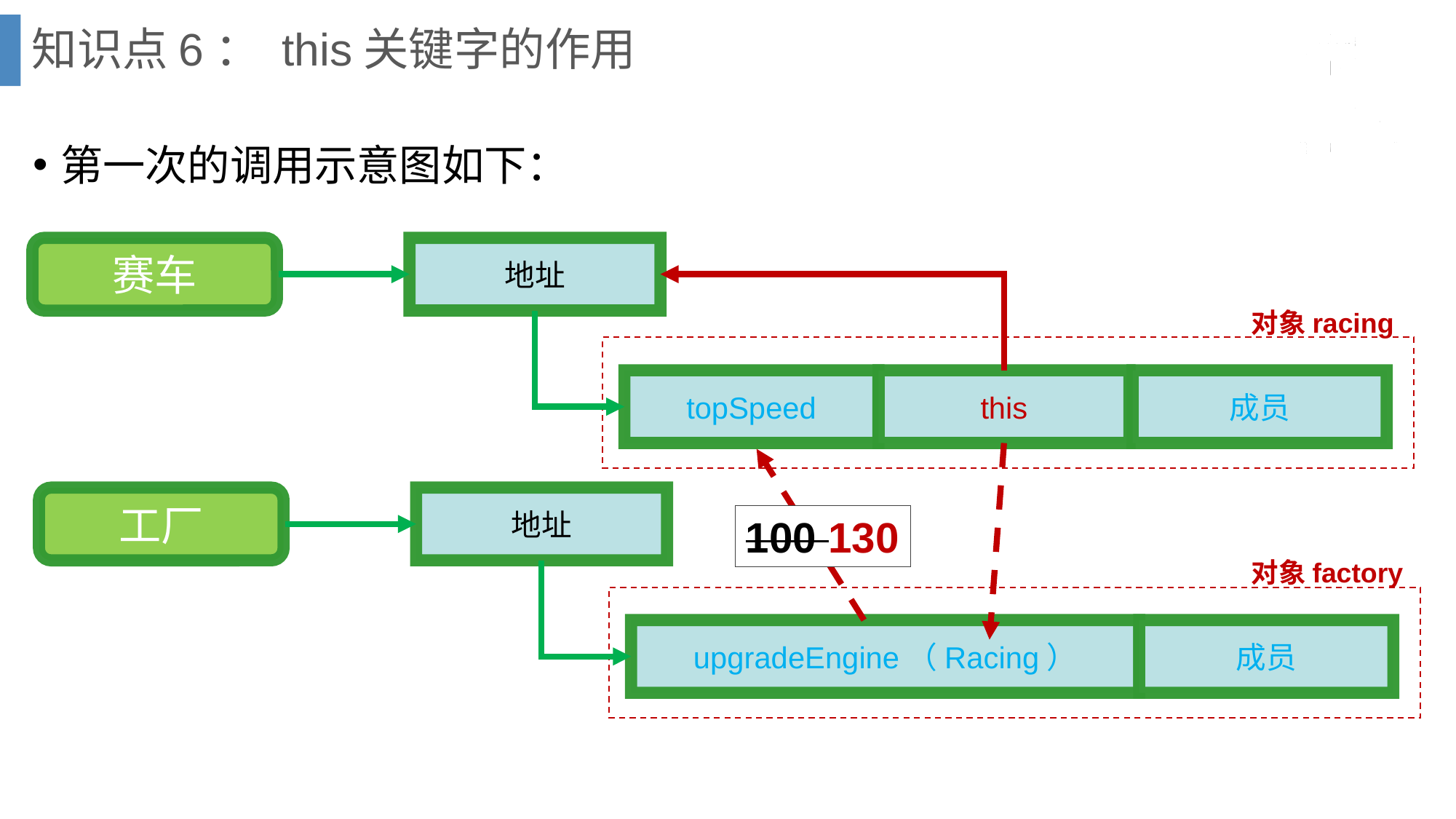

# 知识点6： this关键字的作用
第一次的调用示意图如下：
地址
赛车
对象racing

成员
this
topSpeed

地址
工厂
100 130
对象factory

成员
upgradeEngine（Racing）